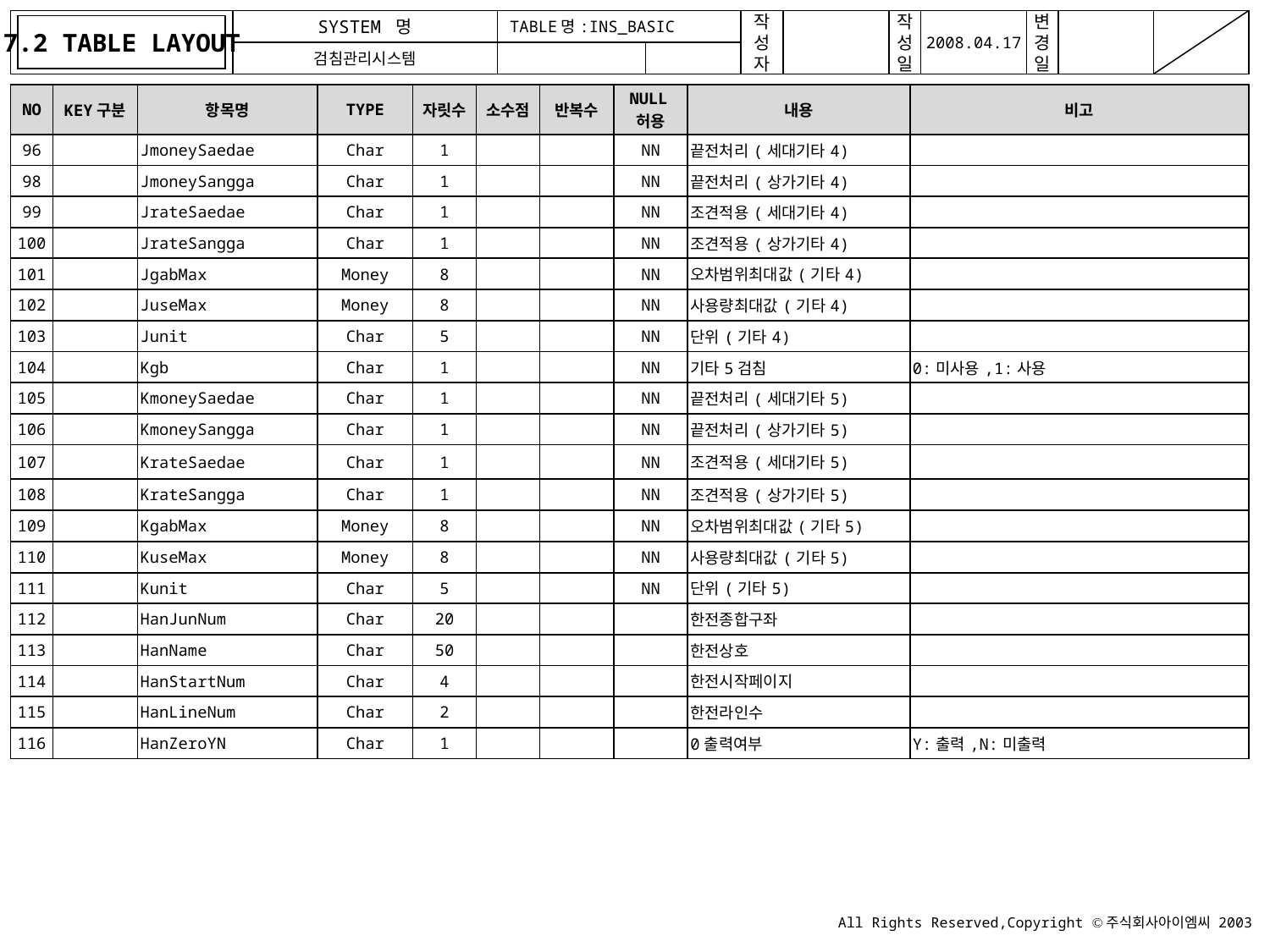

7.2 TABLE LAYOUT
TABLE명:INS_BASIC
| NO | KEY구분 | 항목명 | TYPE | 자릿수 | 소수점 | 반복수 | NULL허용 | 내용 | 비고 |
| --- | --- | --- | --- | --- | --- | --- | --- | --- | --- |
| 96 |  | JmoneySaedae | Char | 1 |  |  | NN | 끝전처리(세대기타4) |  |
| 98 |  | JmoneySangga | Char | 1 |  |  | NN | 끝전처리(상가기타4) |  |
| 99 |  | JrateSaedae | Char | 1 |  |  | NN | 조견적용(세대기타4) |  |
| 100 |  | JrateSangga | Char | 1 |  |  | NN | 조견적용(상가기타4) |  |
| 101 |  | JgabMax | Money | 8 |  |  | NN | 오차범위최대값(기타4) |  |
| 102 |  | JuseMax | Money | 8 |  |  | NN | 사용량최대값(기타4) |  |
| 103 |  | Junit | Char | 5 |  |  | NN | 단위(기타4) |  |
| 104 |  | Kgb | Char | 1 |  |  | NN | 기타5검침 | 0:미사용,1:사용 |
| 105 |  | KmoneySaedae | Char | 1 |  |  | NN | 끝전처리(세대기타5) |  |
| 106 |  | KmoneySangga | Char | 1 |  |  | NN | 끝전처리(상가기타5) |  |
| 107 |  | KrateSaedae | Char | 1 |  |  | NN | 조견적용(세대기타5) |  |
| 108 |  | KrateSangga | Char | 1 |  |  | NN | 조견적용(상가기타5) |  |
| 109 |  | KgabMax | Money | 8 |  |  | NN | 오차범위최대값(기타5) |  |
| 110 |  | KuseMax | Money | 8 |  |  | NN | 사용량최대값(기타5) |  |
| 111 |  | Kunit | Char | 5 |  |  | NN | 단위(기타5) |  |
| 112 |  | HanJunNum | Char | 20 |  |  |  | 한전종합구좌 |  |
| 113 |  | HanName | Char | 50 |  |  |  | 한전상호 |  |
| 114 |  | HanStartNum | Char | 4 |  |  |  | 한전시작페이지 |  |
| 115 |  | HanLineNum | Char | 2 |  |  |  | 한전라인수 |  |
| 116 |  | HanZeroYN | Char | 1 |  |  |  | 0출력여부 | Y:출력,N:미출력 |